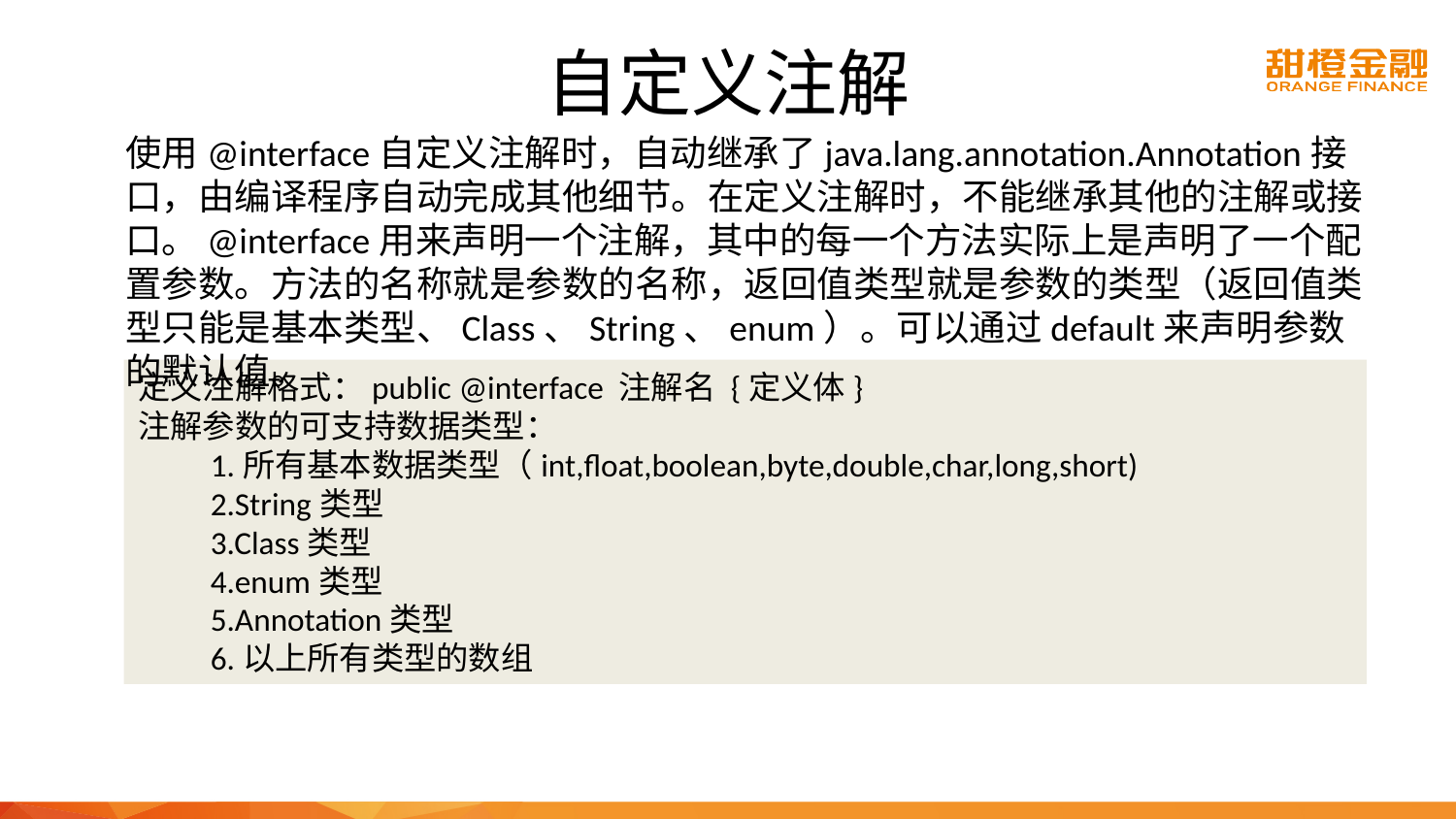

# 自定义注解
使用@interface自定义注解时，自动继承了java.lang.annotation.Annotation接口，由编译程序自动完成其他细节。在定义注解时，不能继承其他的注解或接口。@interface用来声明一个注解，其中的每一个方法实际上是声明了一个配置参数。方法的名称就是参数的名称，返回值类型就是参数的类型（返回值类型只能是基本类型、Class、String、enum）。可以通过default来声明参数的默认值。
定义注解格式：public @interface 注解名 {定义体}
注解参数的可支持数据类型：
　　1.所有基本数据类型（int,float,boolean,byte,double,char,long,short)
　　2.String类型
　　3.Class类型
　　4.enum类型
　　5.Annotation类型
　　6.以上所有类型的数组